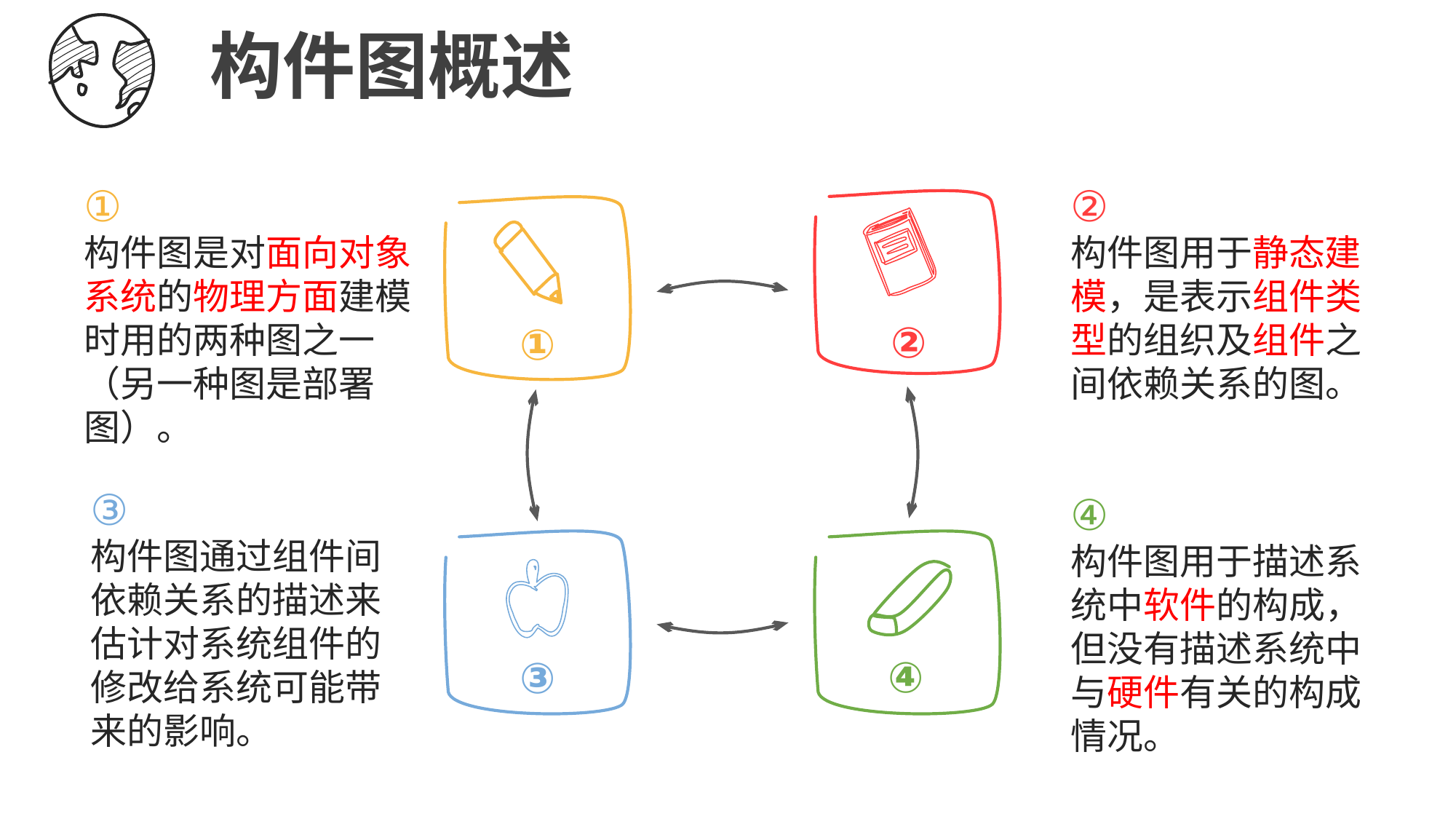

构件图概述

①
构件图是对面向对象系统的物理方面建模时用的两种图之一（另一种图是部署图）。
②
构件图用于静态建模，是表示组件类型的组织及组件之间依赖关系的图。

②

①

③
构件图通过组件间依赖关系的描述来估计对系统组件的修改给系统可能带来的影响。
④
构件图用于描述系统中软件的构成，但没有描述系统中与硬件有关的构成情况。

③

④